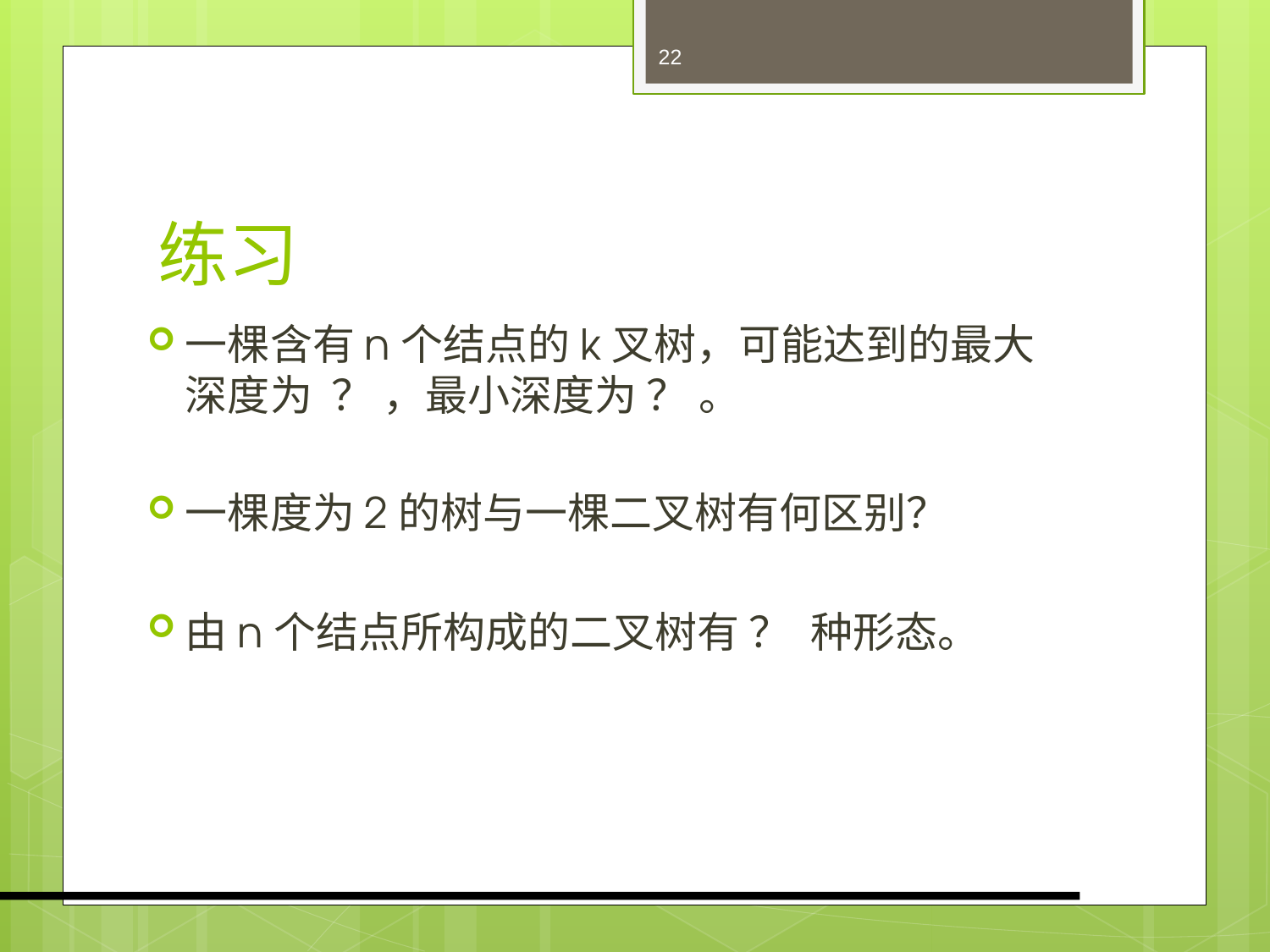

22
# 练习
一棵含有n个结点的k叉树，可能达到的最大深度为  ？ ，最小深度为 ？ 。

一棵度为2的树与一棵二叉树有何区别？

由n个结点所构成的二叉树有 ？  种形态。